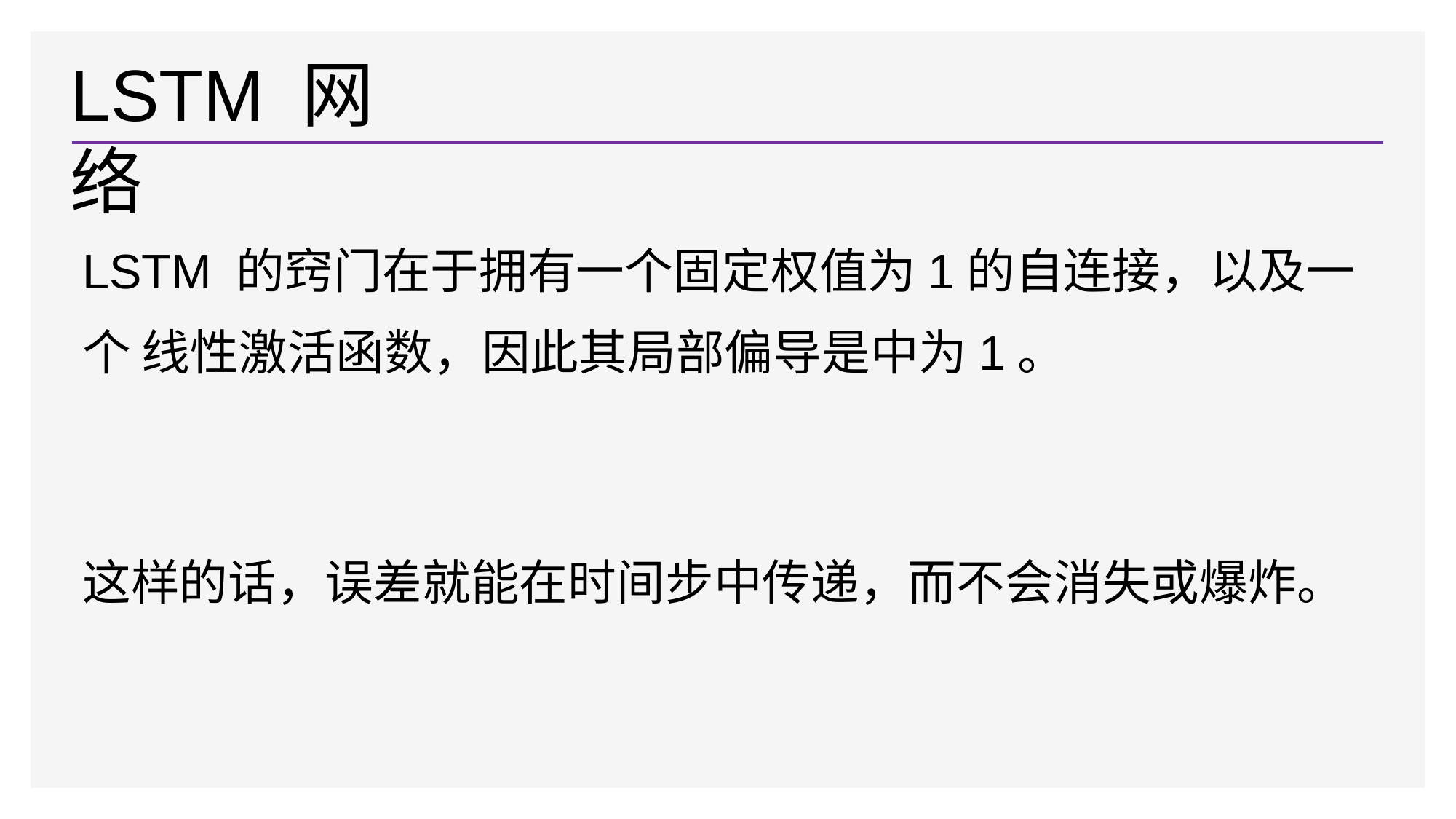

# LSTM 网络
LSTM 的窍门在于拥有一个固定权值为1的自连接，以及一个 线性激活函数，因此其局部偏导是中为1。
这样的话，误差就能在时间步中传递，而不会消失或爆炸。